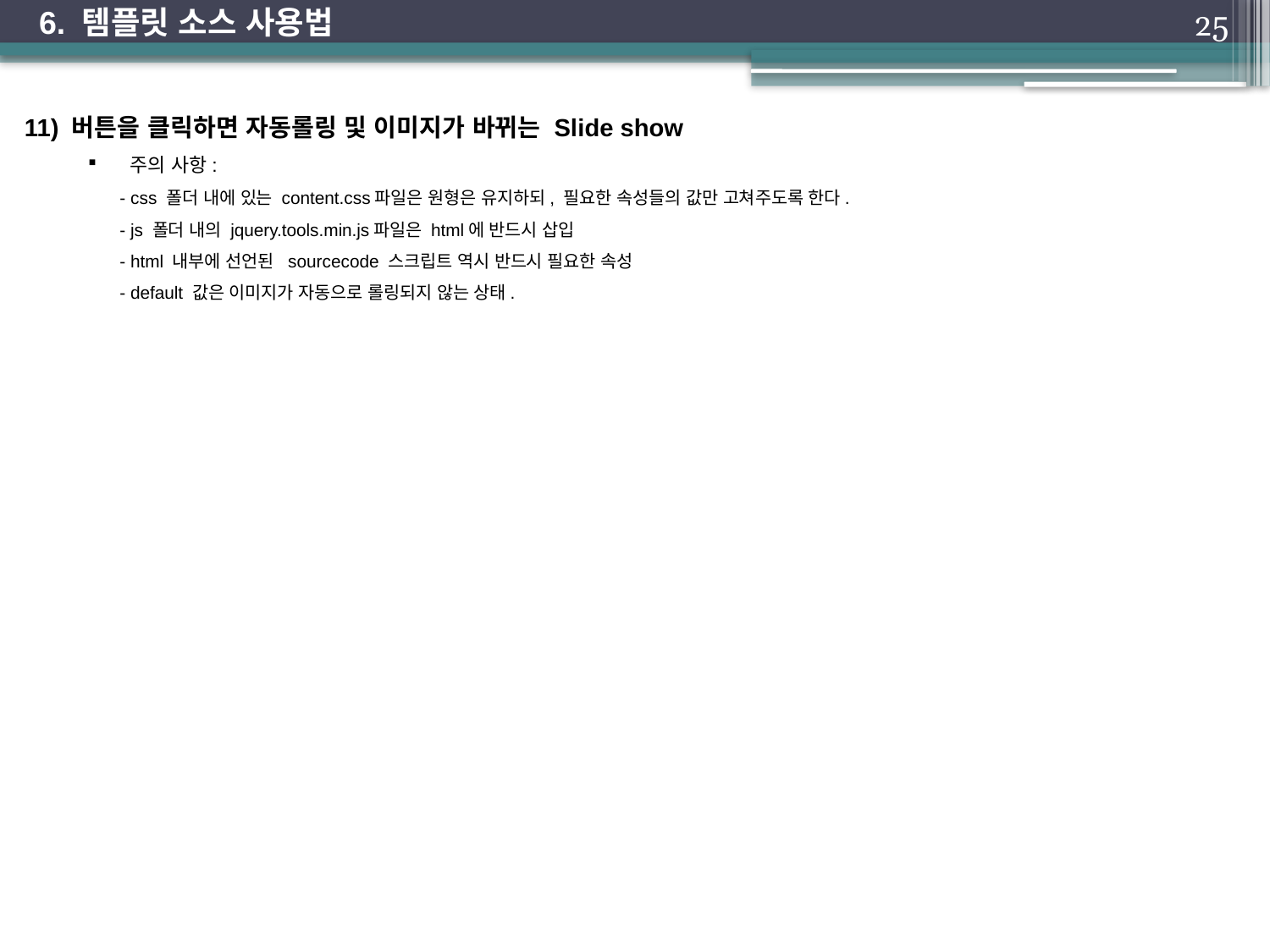

6. 템플릿 소스 사용법
25
11) 버튼을 클릭하면 자동롤링 및 이미지가 바뀌는 Slide show
 주의 사항:
	- css 폴더 내에 있는 content.css파일은 원형은 유지하되, 필요한 속성들의 값만 고쳐주도록 한다.
	- js 폴더 내의 jquery.tools.min.js파일은 html에 반드시 삽입
	- html 내부에 선언된  sourcecode 스크립트 역시 반드시 필요한 속성
	- default 값은 이미지가 자동으로 롤링되지 않는 상태.